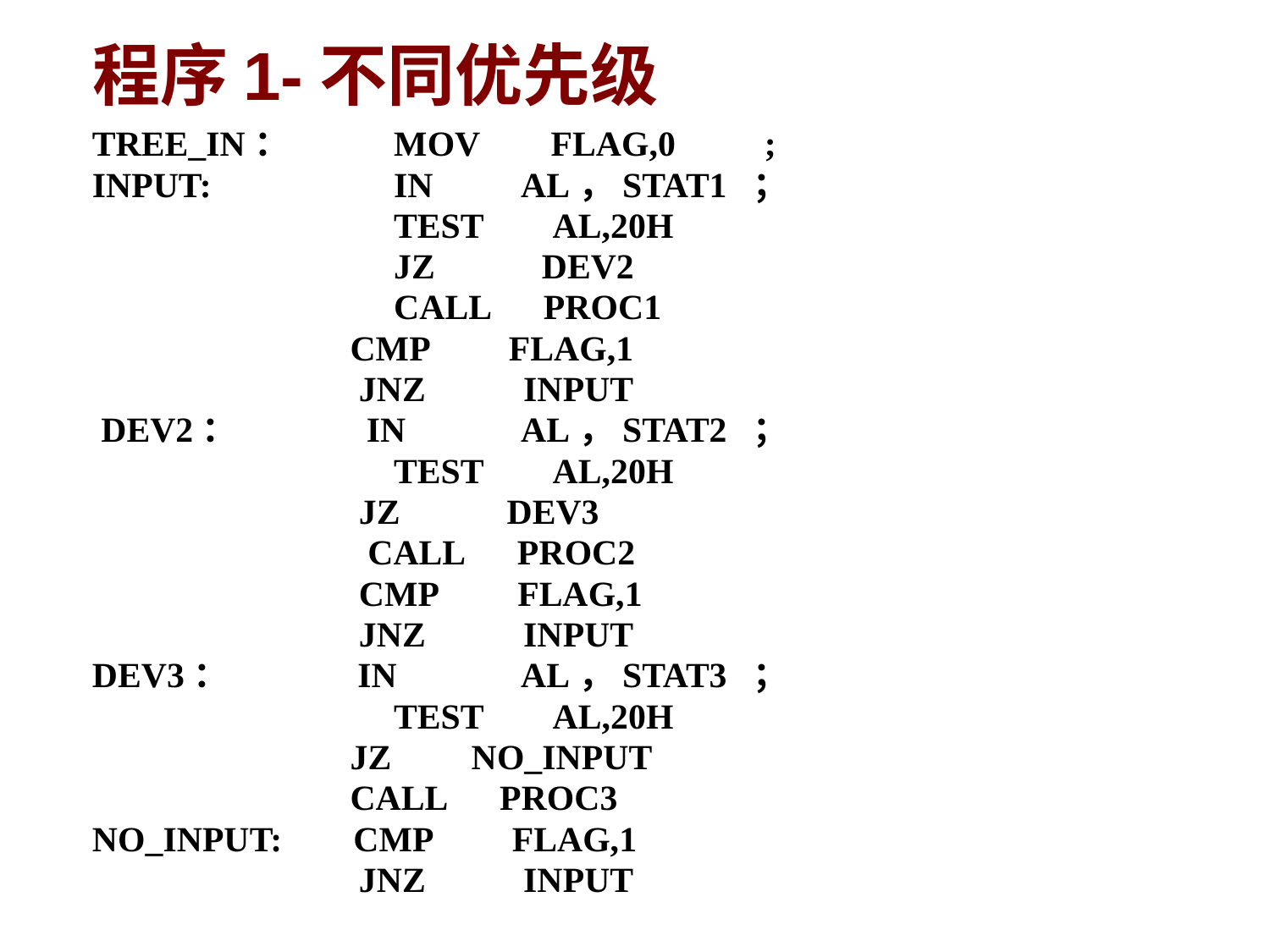

# 程序1-不同优先级
TREE_IN：	MOV        FLAG,0          ;
INPUT:		IN      	AL，STAT1  ；
			TEST        AL,20H
			JZ            DEV2
		CALL      PROC1
                             CMP         FLAG,1
                              JNZ           INPUT
 DEV2：               IN      	AL，STAT2  ；
			TEST        AL,20H
                              JZ            DEV3
                               CALL      PROC2
                              CMP         FLAG,1
                              JNZ           INPUT
DEV3：               IN      	AL，STAT3  ；
			TEST        AL,20H
                             JZ         NO_INPUT
                             CALL      PROC3
NO_INPUT:        CMP         FLAG,1
                              JNZ           INPUT